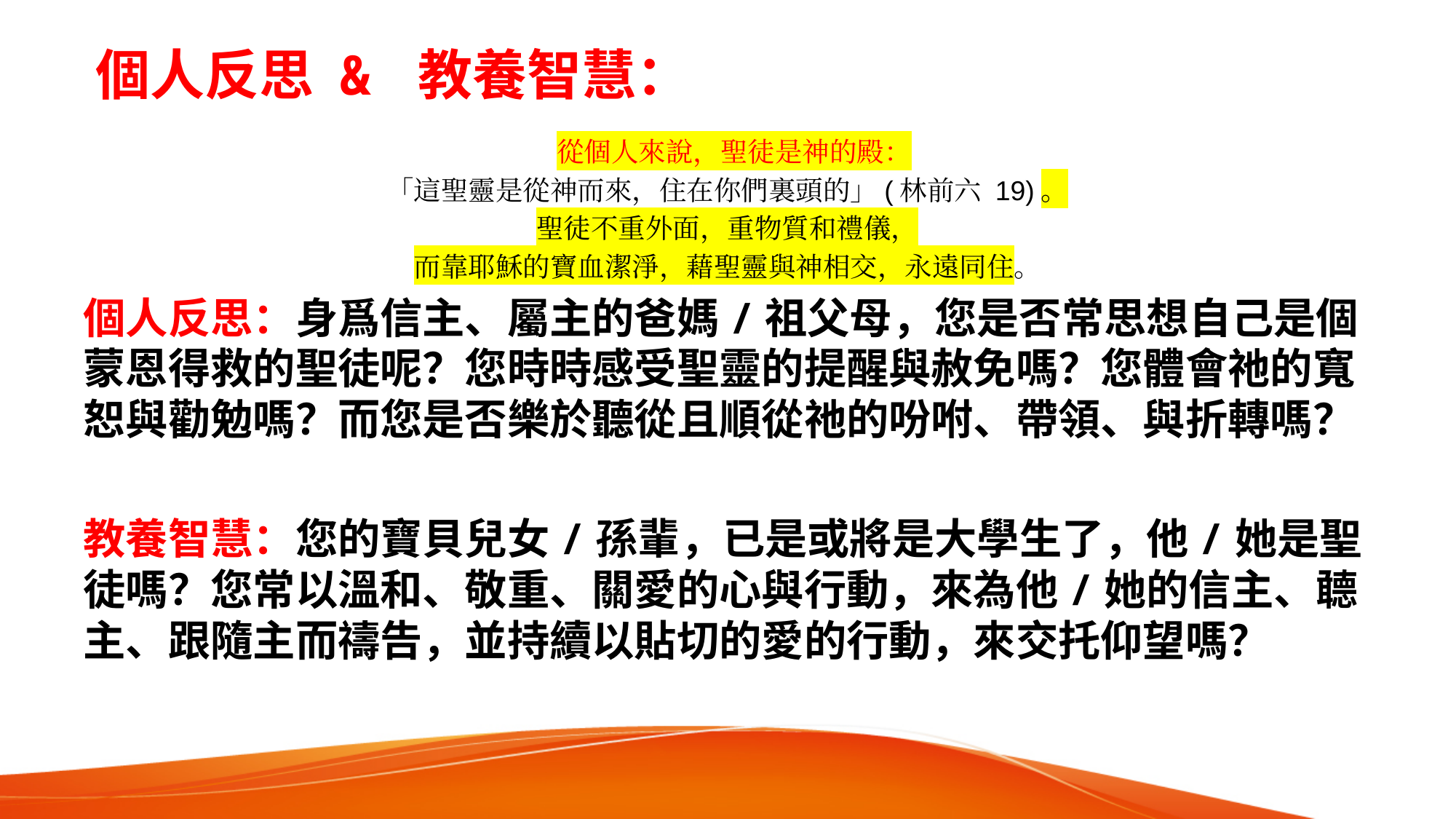

# 個人反思 & 教養智慧：
 從個人來說，聖徒是神的殿：
「這聖靈是從神而來，住在你們裏頭的」(林前六 19)。
聖徒不重外面，重物質和禮儀，
而靠耶穌的寶血潔淨，藉聖靈與神相交，永遠同住。
個人反思：身爲信主、屬主的爸媽/祖父母，您是否常思想自己是個蒙恩得救的聖徒呢？您時時感受聖靈的提醒與赦免嗎？您體會祂的寬恕與勸勉嗎？而您是否樂於聽從且順從祂的吩咐、帶領、與折轉嗎？

教養智慧：您的寶貝兒女/孫輩，已是或將是大學生了，他/她是聖徒嗎？您常以溫和、敬重、關愛的心與行動，來為他/她的信主、聼主、跟隨主而禱告，並持續以貼切的愛的行動，來交托仰望嗎？